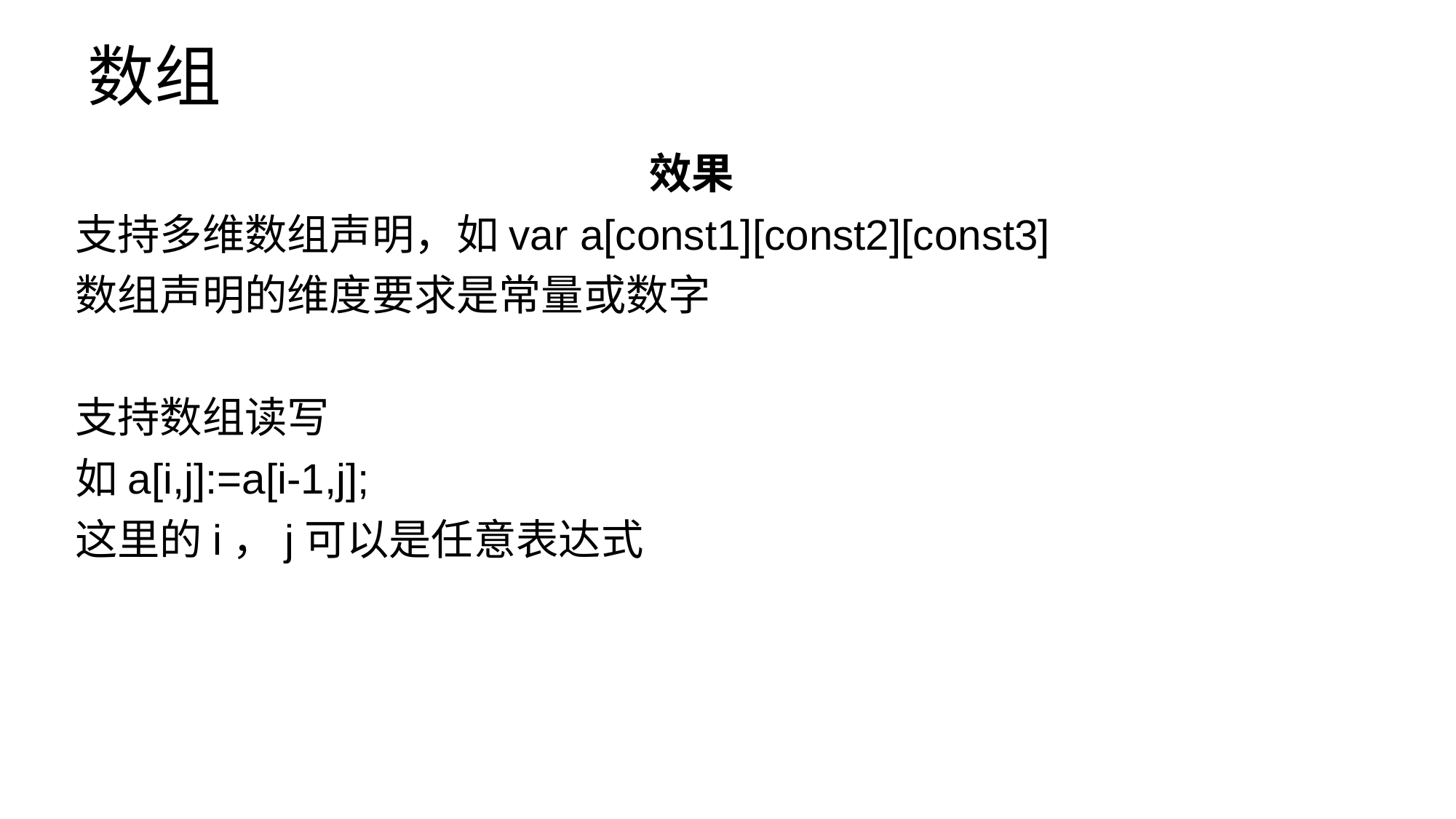

# 数组
效果
支持多维数组声明，如var a[const1][const2][const3]
数组声明的维度要求是常量或数字

支持数组读写
如a[i,j]:=a[i-1,j];
这里的i，j可以是任意表达式